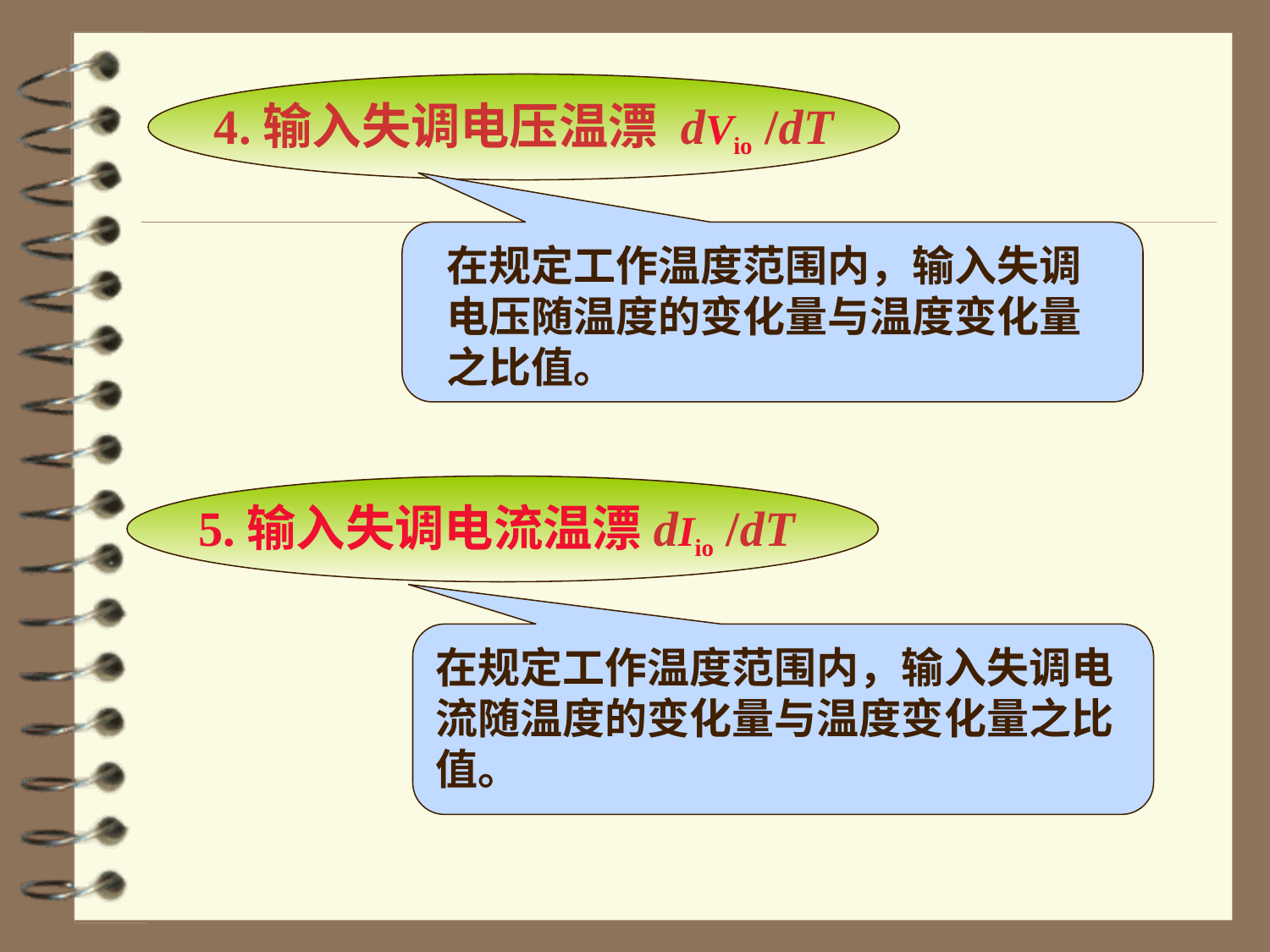

4.输入失调电压温漂 dVio /dT

在规定工作温度范围内，输入失调电压随温度的变化量与温度变化量之比值。
5.输入失调电流温漂dIio /dT

在规定工作温度范围内，输入失调电流随温度的变化量与温度变化量之比值。